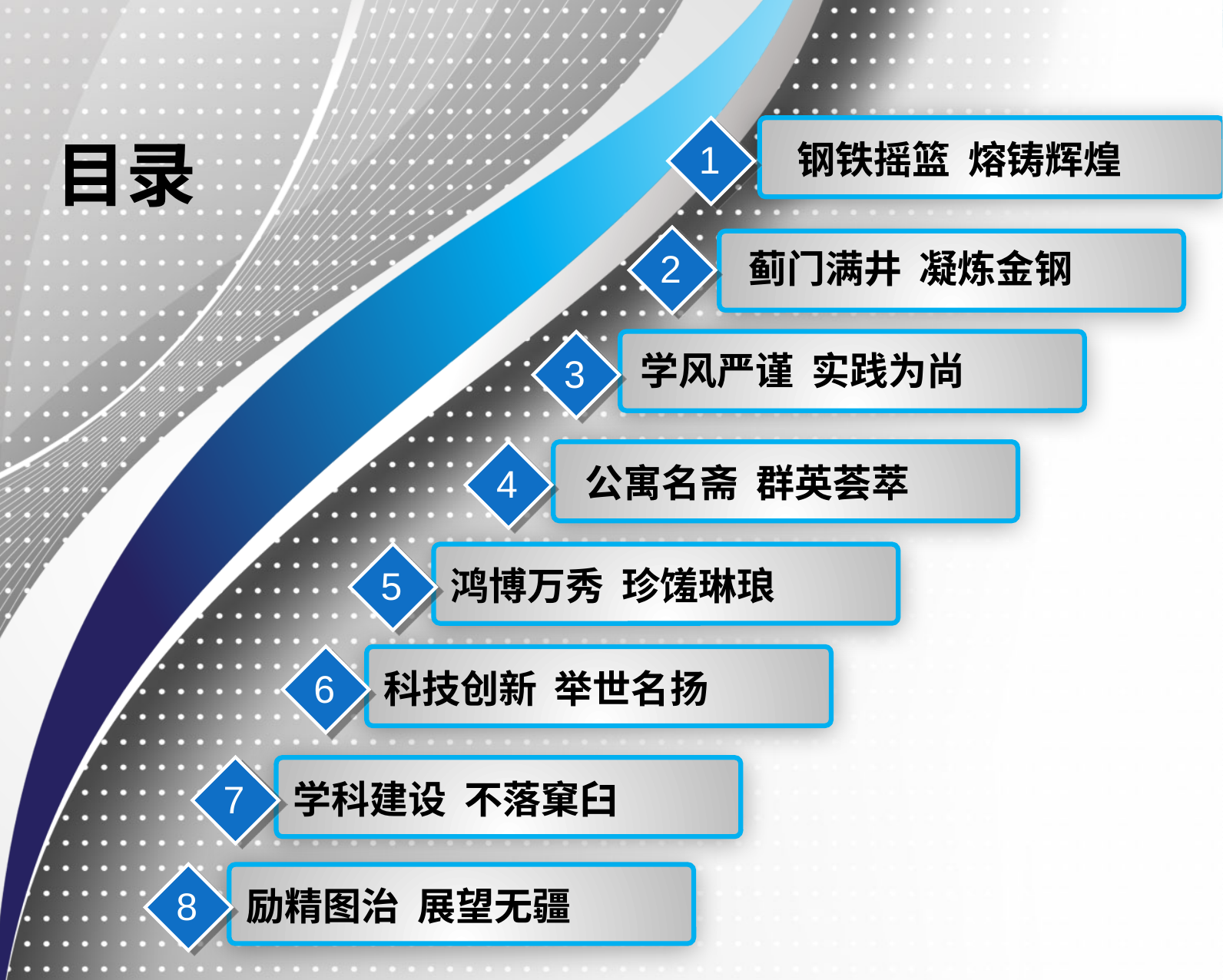

1

钢铁摇篮  熔铸辉煌
目录

2

蓟门满井  凝炼金钢

学风严谨  实践为尚

3

4

公寓名斋  群英荟萃

5

鸿博万秀  珍馐琳琅

6

科技创新  举世名扬

7

学科建设  不落窠臼

8

励精图治  展望无疆